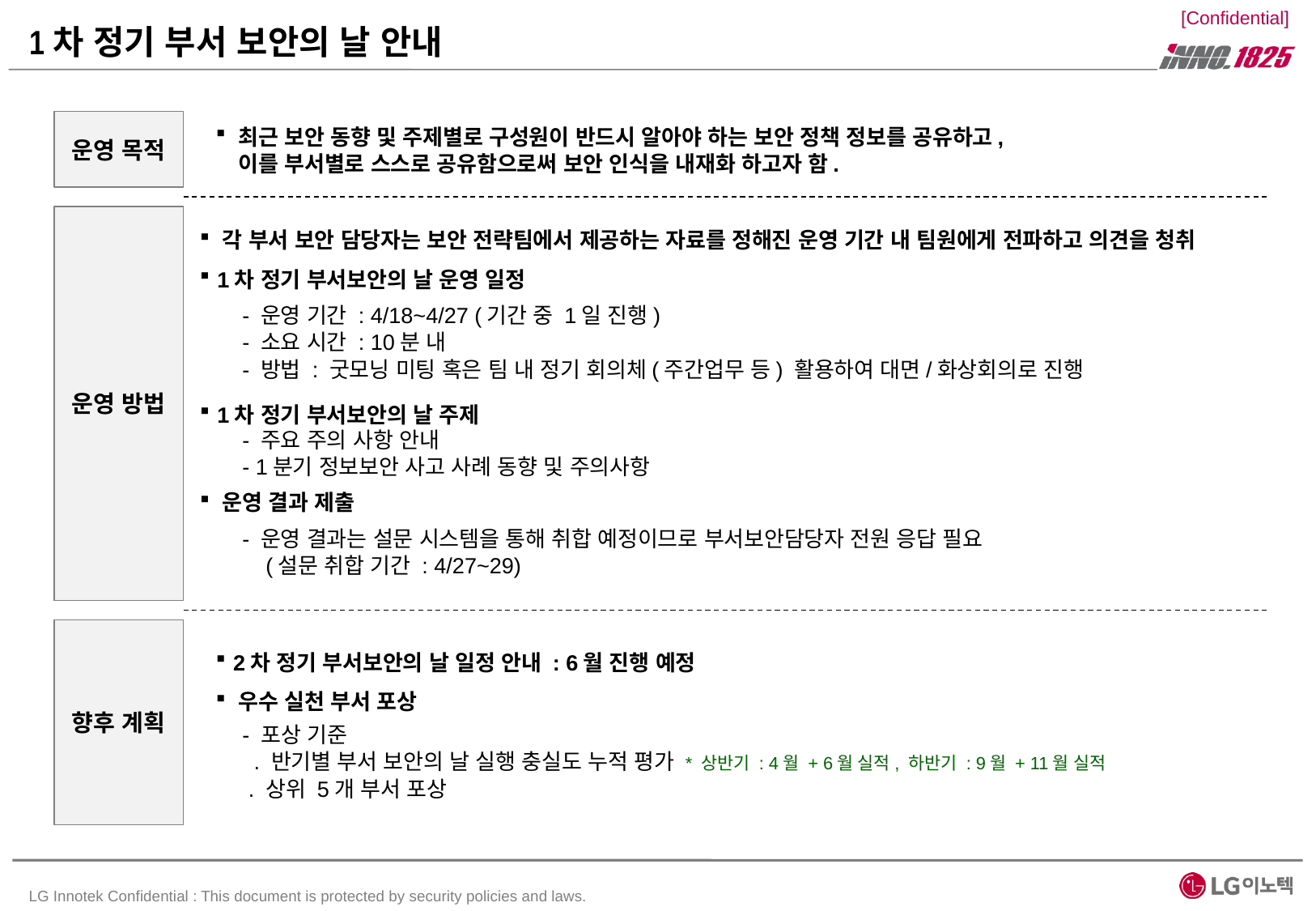

1차 정기 부서 보안의 날 안내
운영 목적
 최근 보안 동향 및 주제별로 구성원이 반드시 알아야 하는 보안 정책 정보를 공유하고,
 이를 부서별로 스스로 공유함으로써 보안 인식을 내재화 하고자 함.
운영 방법
 각 부서 보안 담당자는 보안 전략팀에서 제공하는 자료를 정해진 운영 기간 내 팀원에게 전파하고 의견을 청취
 1차 정기 부서보안의 날 운영 일정

 1차 정기 부서보안의 날 주제

 운영 결과 제출
- 운영 기간 : 4/18~4/27 (기간 중 1일 진행)
- 소요 시간 : 10분 내
- 방법 : 굿모닝 미팅 혹은 팀 내 정기 회의체(주간업무 등) 활용하여 대면/화상회의로 진행
- 주요 주의 사항 안내
- 1분기 정보보안 사고 사례 동향 및 주의사항
- 운영 결과는 설문 시스템을 통해 취합 예정이므로 부서보안담당자 전원 응답 필요
   (설문 취합 기간 : 4/27~29)
향후 계획
 2차 정기 부서보안의 날 일정 안내 : 6월 진행 예정
 우수 실천 부서 포상
- 포상 기준
 . 반기별 부서 보안의 날 실행 충실도 누적 평가 * 상반기 : 4월 + 6월 실적, 하반기 : 9월 + 11월 실적
 . 상위 5개 부서 포상